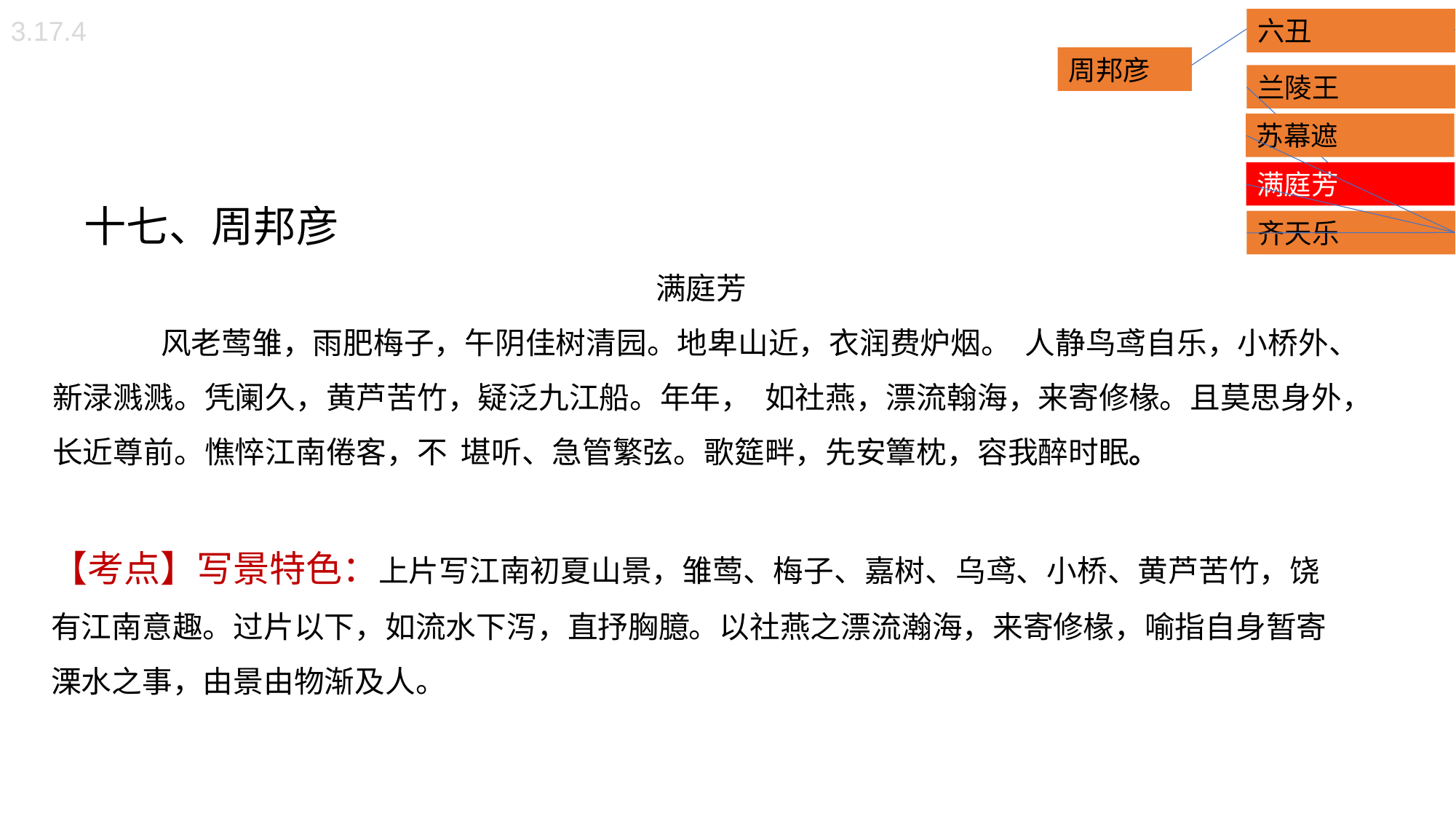

3.17.4
六丑
周邦彦
兰陵王
苏幕遮
满庭芳
   十七、周邦彦
满庭芳
               风老莺雏，雨肥梅子，午阴佳树清园。地卑山近，衣润费炉烟。  人静鸟鸢自乐，小桥外、新渌溅溅。凭阑久，黄芦苦竹，疑泛九江船。年年，  如社燕，漂流翰海，来寄修椽。且莫思身外，长近尊前。憔悴江南倦客，不  堪听、急管繁弦。歌筵畔，先安簟枕，容我醉时眠。

【考点】写景特色：上片写江南初夏山景，雏莺、梅子、嘉树、乌鸢、小桥、黄芦苦竹，饶  有江南意趣。过片以下，如流水下泻，直抒胸臆。以社燕之漂流瀚海，来寄修椽，喻指自身暂寄溧水之事，由景由物渐及人。
齐天乐